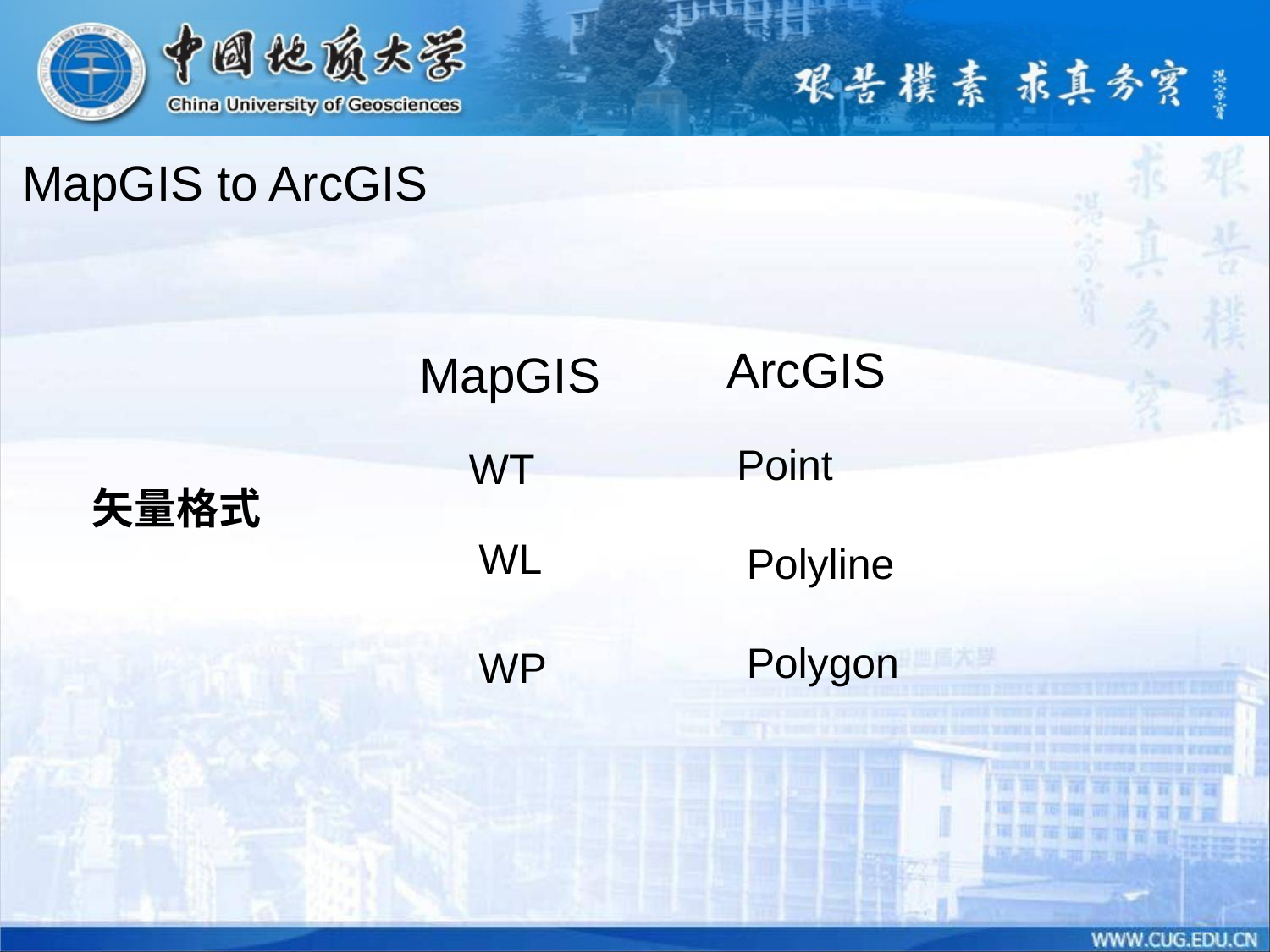

MapGIS to ArcGIS
ArcGIS
MapGIS
Point
WT
矢量格式
WL
Polyline
Polygon
WP